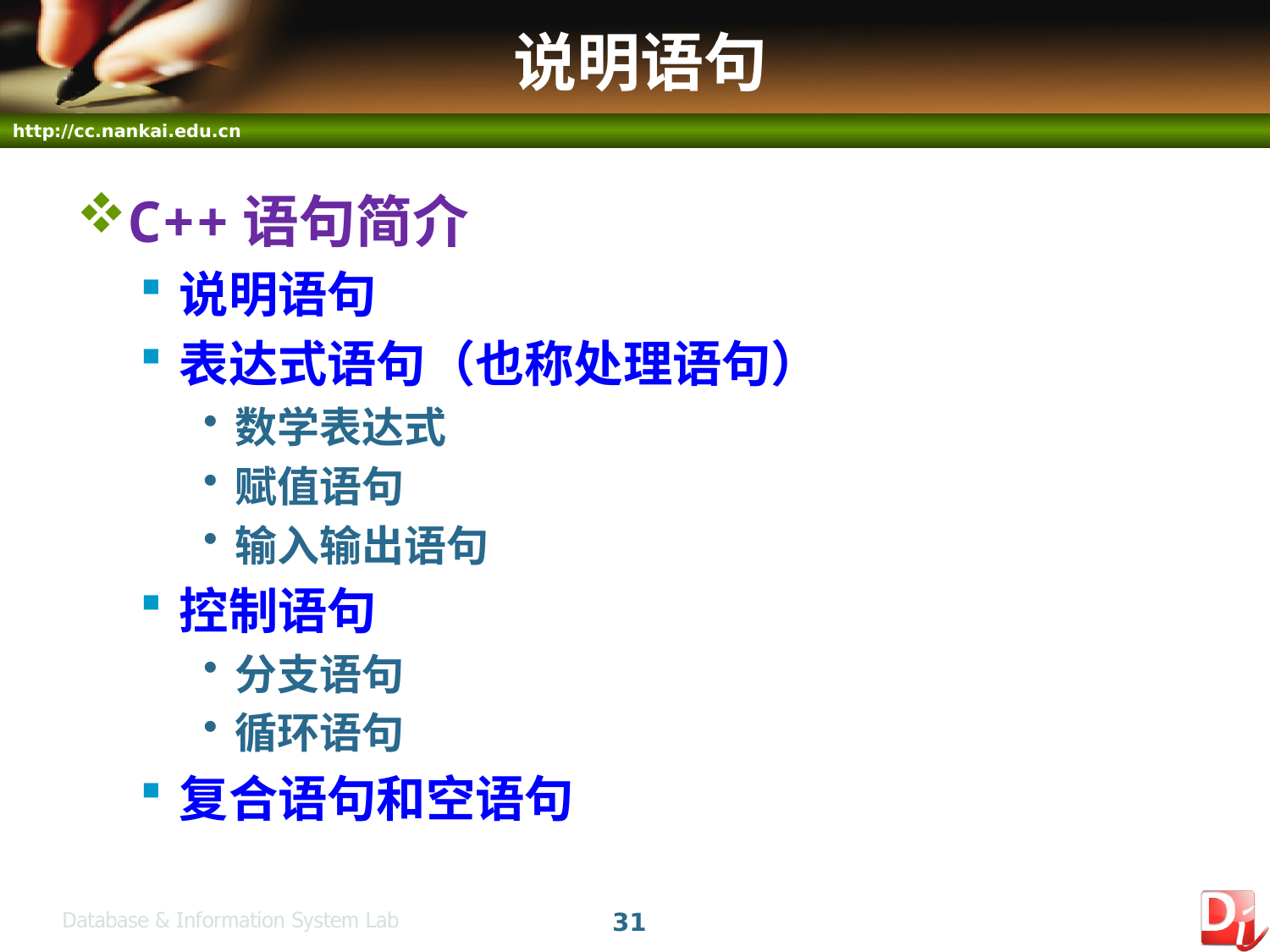

# 说明语句
C++语句简介
说明语句
表达式语句（也称处理语句）
数学表达式
赋值语句
输入输出语句
控制语句
分支语句
循环语句
复合语句和空语句
31
Database & Information System Lab